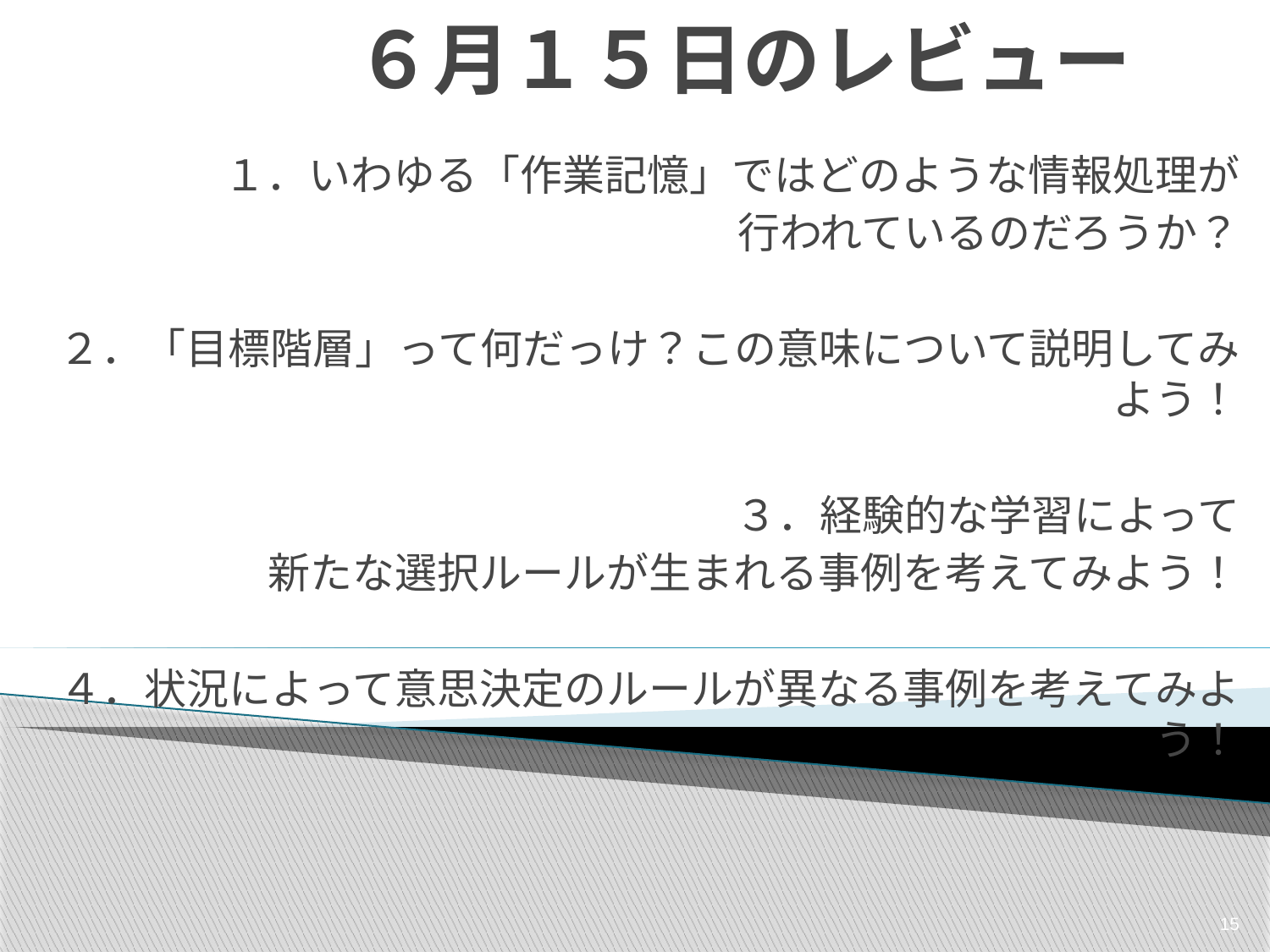

# ６月１５日のレビュー

１．いわゆる「作業記憶」ではどのような情報処理が
行われているのだろうか？

２．「目標階層」って何だっけ？この意味について説明してみよう！

３．経験的な学習によって
新たな選択ルールが生まれる事例を考えてみよう！

４．状況によって意思決定のルールが異なる事例を考えてみよう！

15